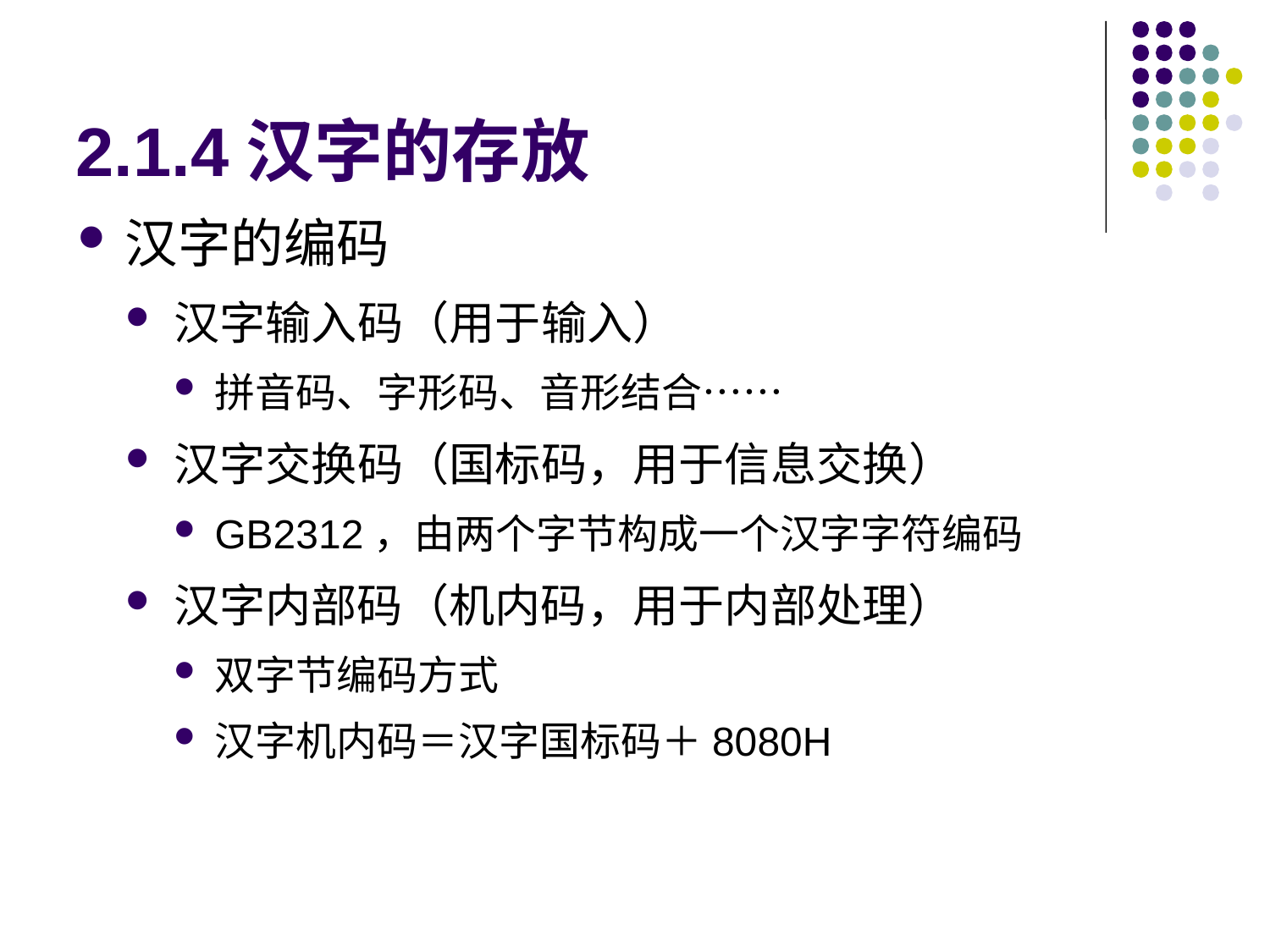

# 2.1.4汉字的存放
汉字的编码
汉字输入码（用于输入）
拼音码、字形码、音形结合……
汉字交换码（国标码，用于信息交换）
GB2312，由两个字节构成一个汉字字符编码
汉字内部码（机内码，用于内部处理）
双字节编码方式
汉字机内码＝汉字国标码＋8080H

57